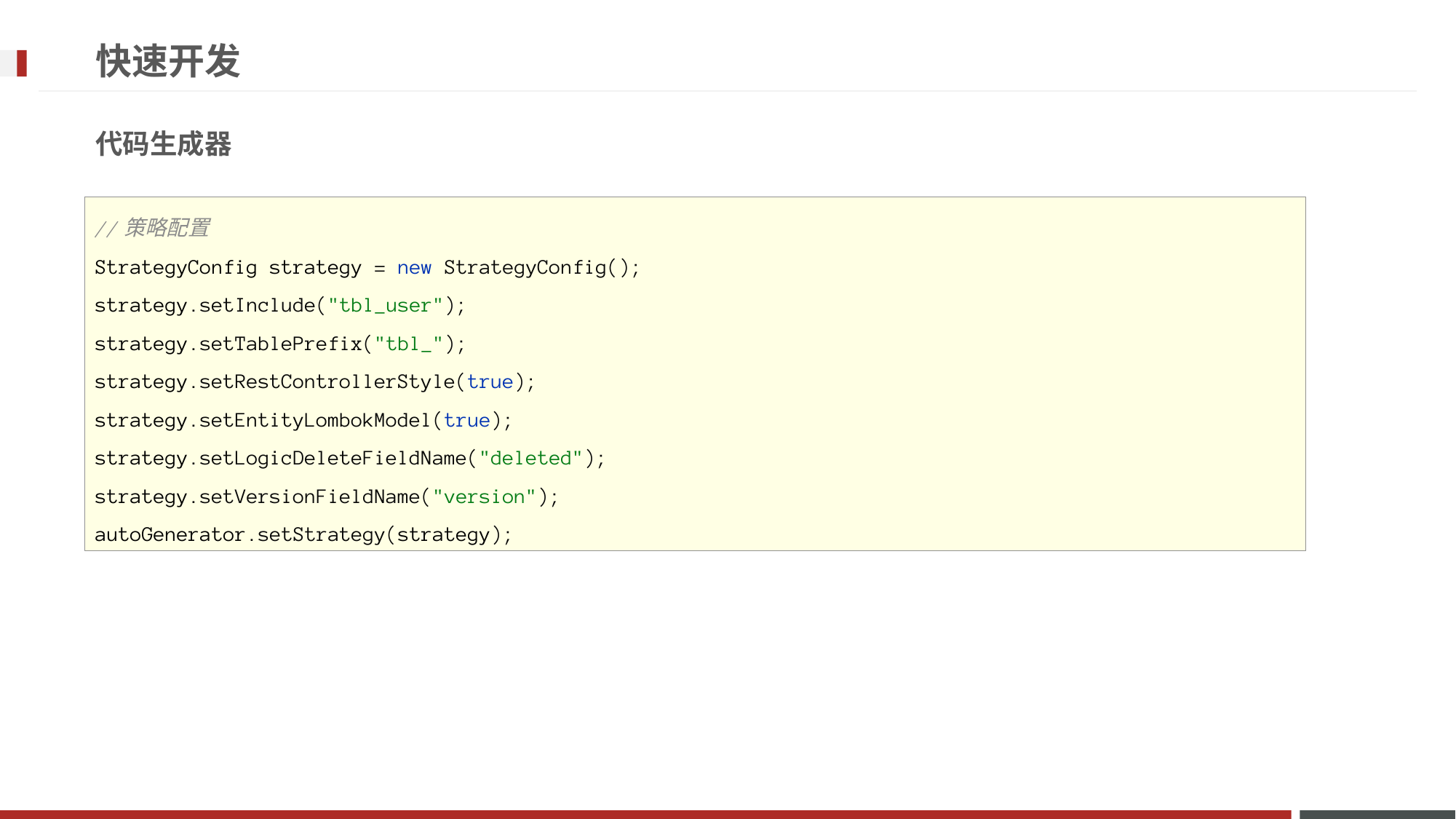

# 快速开发
代码生成器

//策略配置
StrategyConfig strategy = new StrategyConfig();
strategy.setInclude("tbl_user");
strategy.setTablePrefix("tbl_");
strategy.setRestControllerStyle(true);
strategy.setEntityLombokModel(true);
strategy.setLogicDeleteFieldName("deleted");
strategy.setVersionFieldName("version");
autoGenerator.setStrategy(strategy);